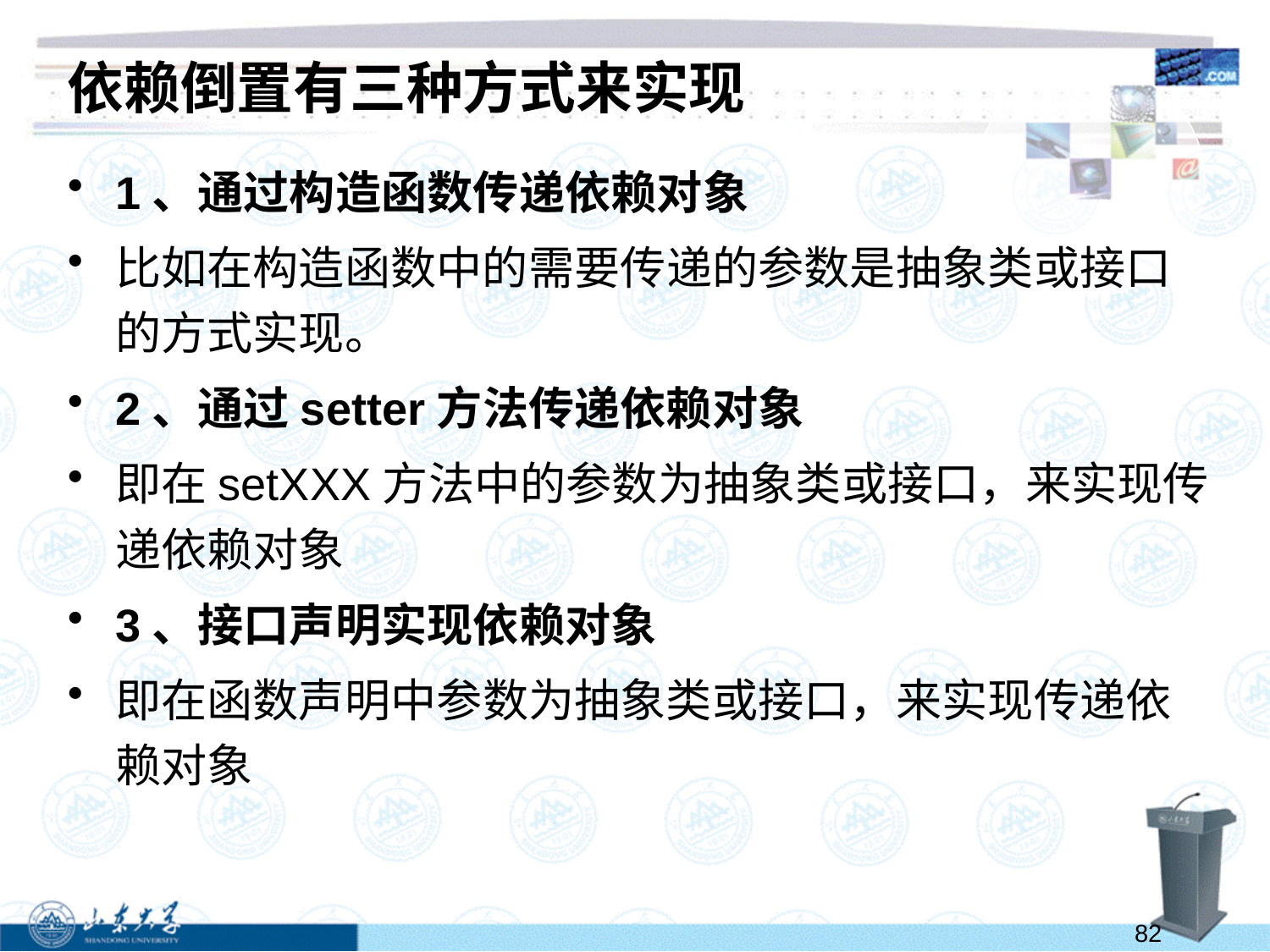

# 依赖倒置有三种方式来实现
1、通过构造函数传递依赖对象
比如在构造函数中的需要传递的参数是抽象类或接口的方式实现。
2、通过setter方法传递依赖对象
即在setXXX方法中的参数为抽象类或接口，来实现传递依赖对象
3、接口声明实现依赖对象
即在函数声明中参数为抽象类或接口，来实现传递依赖对象
82